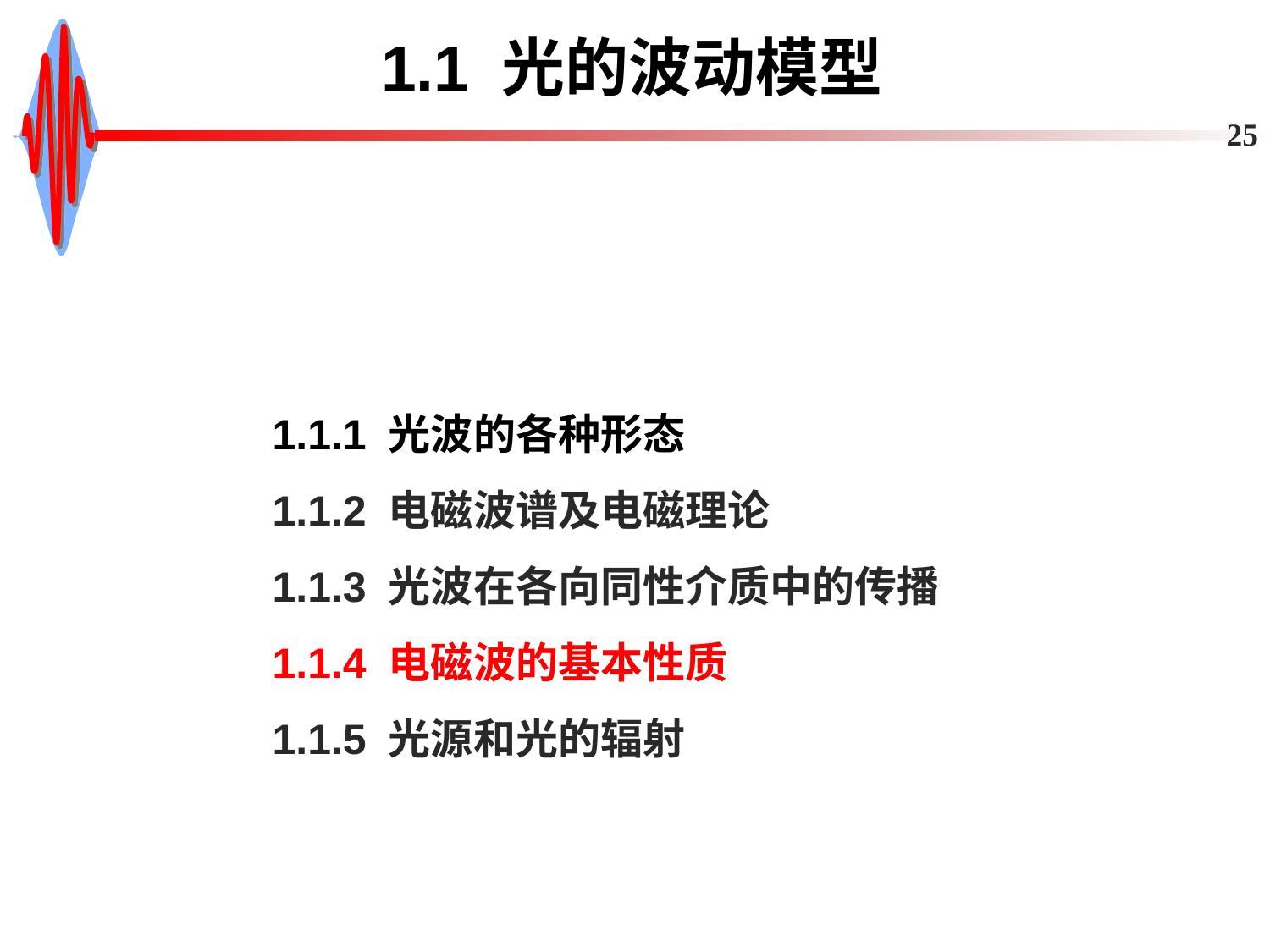

# 1.1 光的波动模型
25
1.1.1 光波的各种形态
1.1.2 电磁波谱及电磁理论
1.1.3 光波在各向同性介质中的传播
1.1.4 电磁波的基本性质
1.1.5 光源和光的辐射